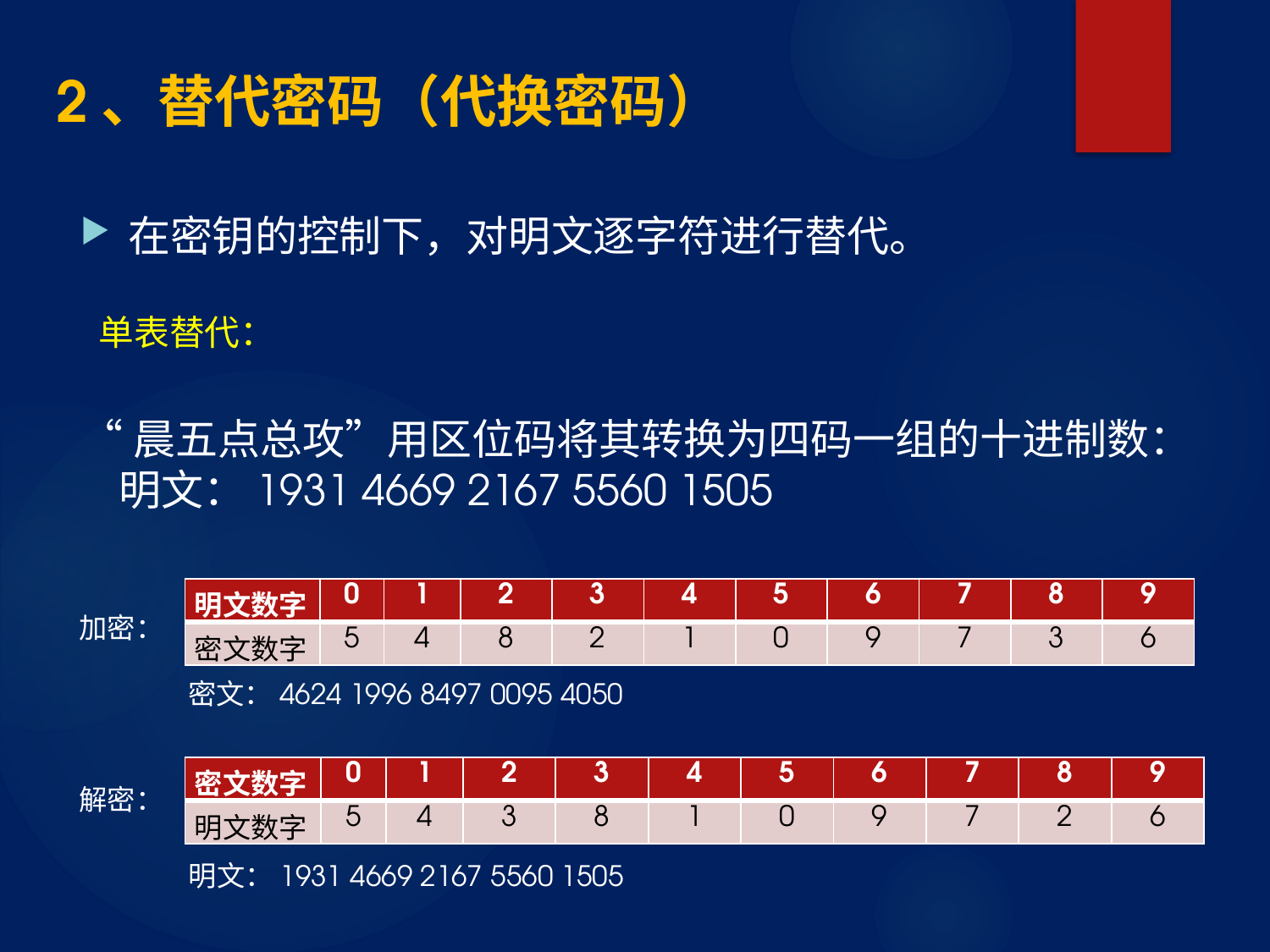

# 2、替代密码（代换密码）
在密钥的控制下，对明文逐字符进行替代。
单表替代：
“晨五点总攻”用区位码将其转换为四码一组的十进制数：
   明文：1931 4669 2167 5560 1505
| 明文数字 | 0 | 1 | 2 | 3 | 4 | 5 | 6 | 7 | 8 | 9 |
| --- | --- | --- | --- | --- | --- | --- | --- | --- | --- | --- |
| 密文数字 | 5 | 4 | 8 | 2 | 1 | 0 | 9 | 7 | 3 | 6 |
加密：
密文：4624 1996 8497 0095 4050
| 密文数字 | 0 | 1 | 2 | 3 | 4 | 5 | 6 | 7 | 8 | 9 |
| --- | --- | --- | --- | --- | --- | --- | --- | --- | --- | --- |
| 明文数字 | 5 | 4 | 3 | 8 | 1 | 0 | 9 | 7 | 2 | 6 |
解密：
明文：1931 4669 2167 5560 1505